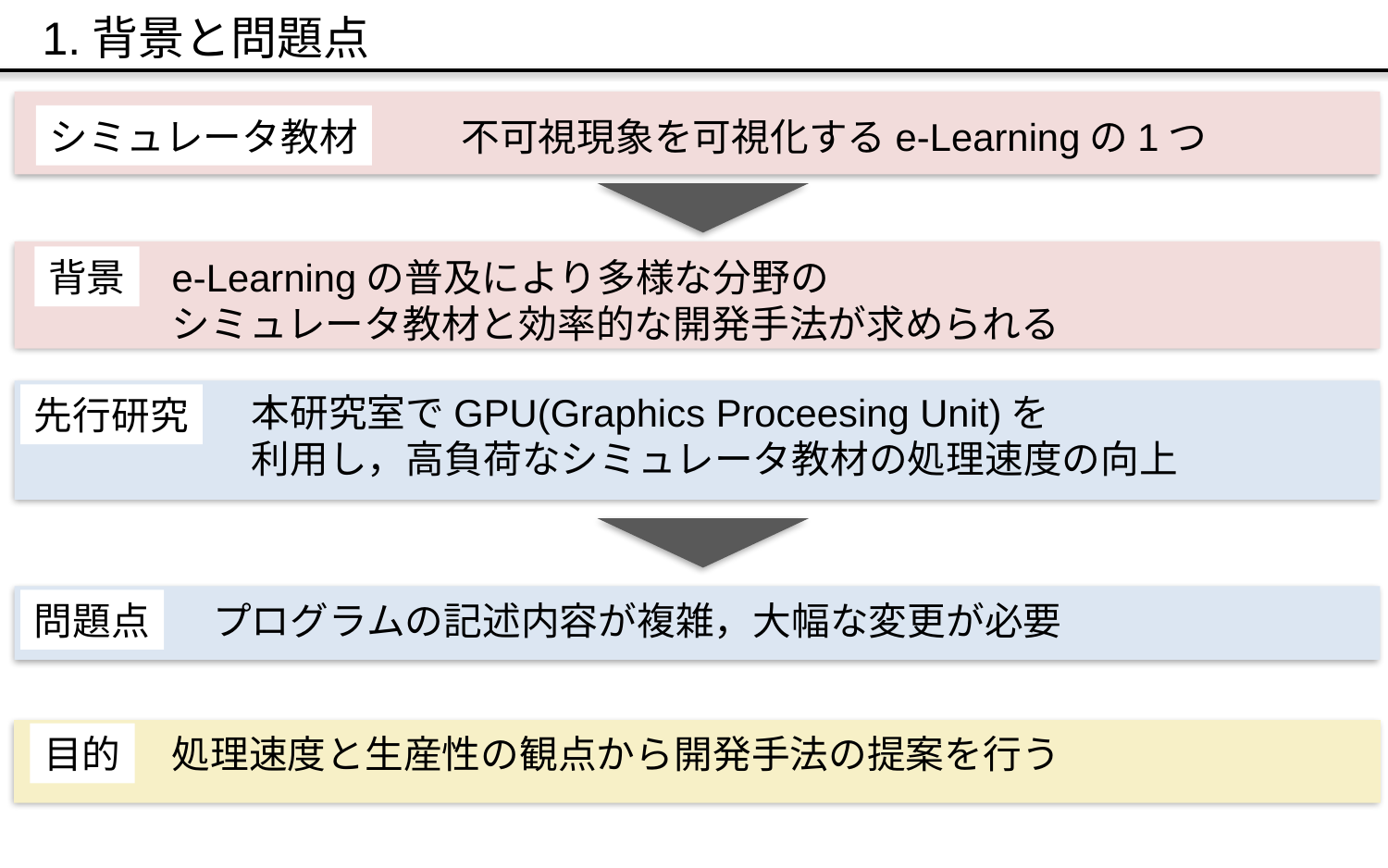

1.背景と問題点

シミュレータ教材
不可視現象を可視化するe-Learningの1つ

背景
e-Learningの普及により多様な分野の
シミュレータ教材と効率的な開発手法が求められる

本研究室でGPU(Graphics Proceesing Unit)を
利用し，高負荷なシミュレータ教材の処理速度の向上
先行研究

問題点
プログラムの記述内容が複雑，大幅な変更が必要

目的
処理速度と生産性の観点から開発手法の提案を行う